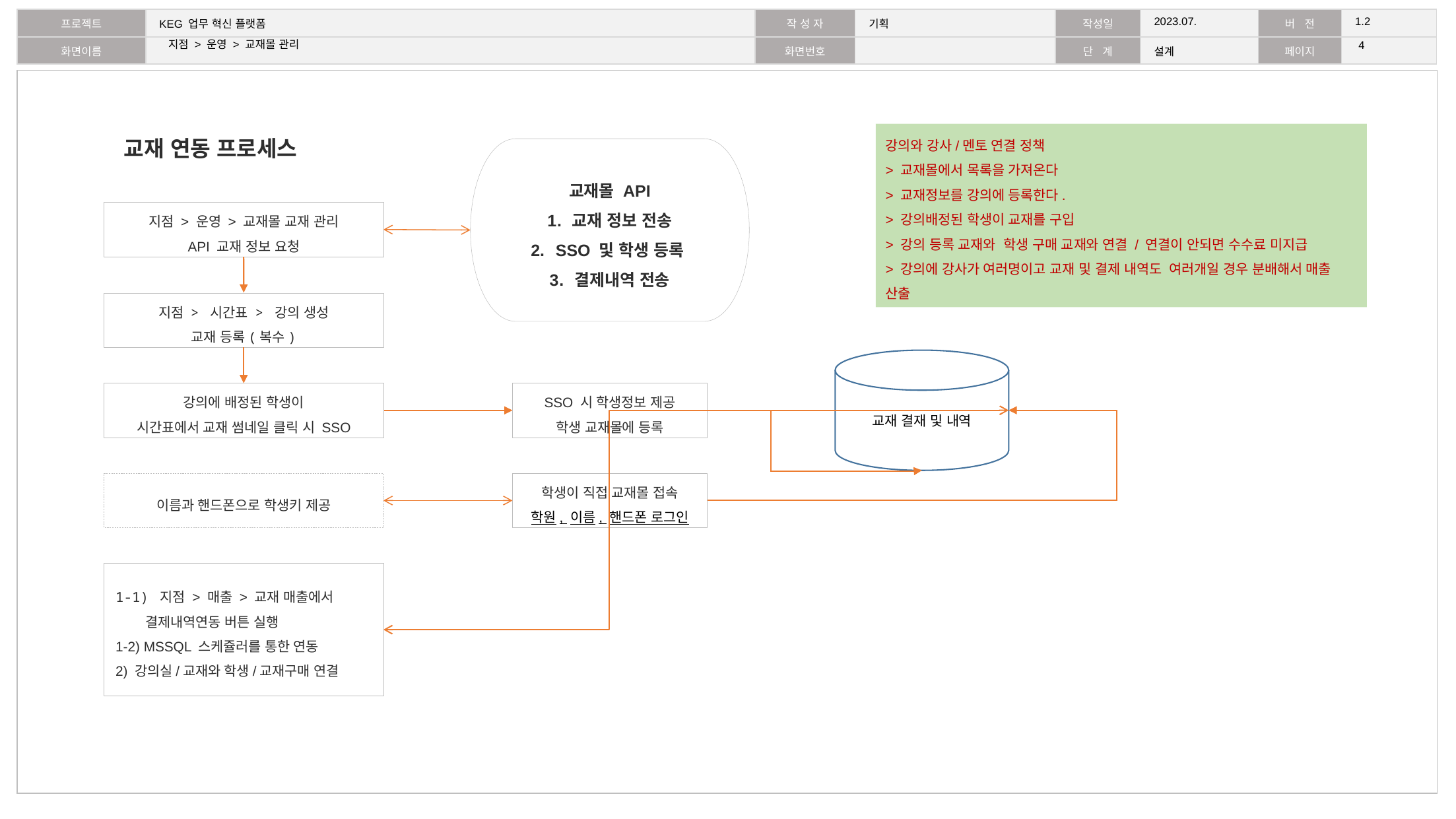

4
지점 > 운영 > 교재몰 관리

교재 연동 프로세스
강의와 강사/멘토 연결 정책
> 교재몰에서 목록을 가져온다
> 교재정보를 강의에 등록한다.
> 강의배정된 학생이 교재를 구입
> 강의 등록 교재와  학생 구매 교재와 연결 / 연결이 안되면 수수료 미지급
> 강의에 강사가 여러명이고 교재 및 결제 내역도  여러개일 경우 분배해서 매출 산출
교재몰 API
교재 정보 전송
SSO 및 학생 등록
결제내역 전송
지점 > 운영 > 교재몰 교재 관리
API 교재 정보 요청
지점 > 시간표 > 강의 생성
교재 등록(복수)
교재 결재 및 내역
강의에 배정된 학생이
시간표에서 교재 썸네일 클릭 시 SSO
SSO 시 학생정보 제공
학생 교재몰에 등록
학생이 직접 교재몰 접속
학원, 이름, 핸드폰 로그인
이름과 핸드폰으로 학생키 제공
1-1) 지점 > 매출 > 교재 매출에서
       결제내역연동 버튼 실행
1-2) MSSQL 스케쥴러를 통한 연동
2) 강의실/교재와 학생/교재구매 연결